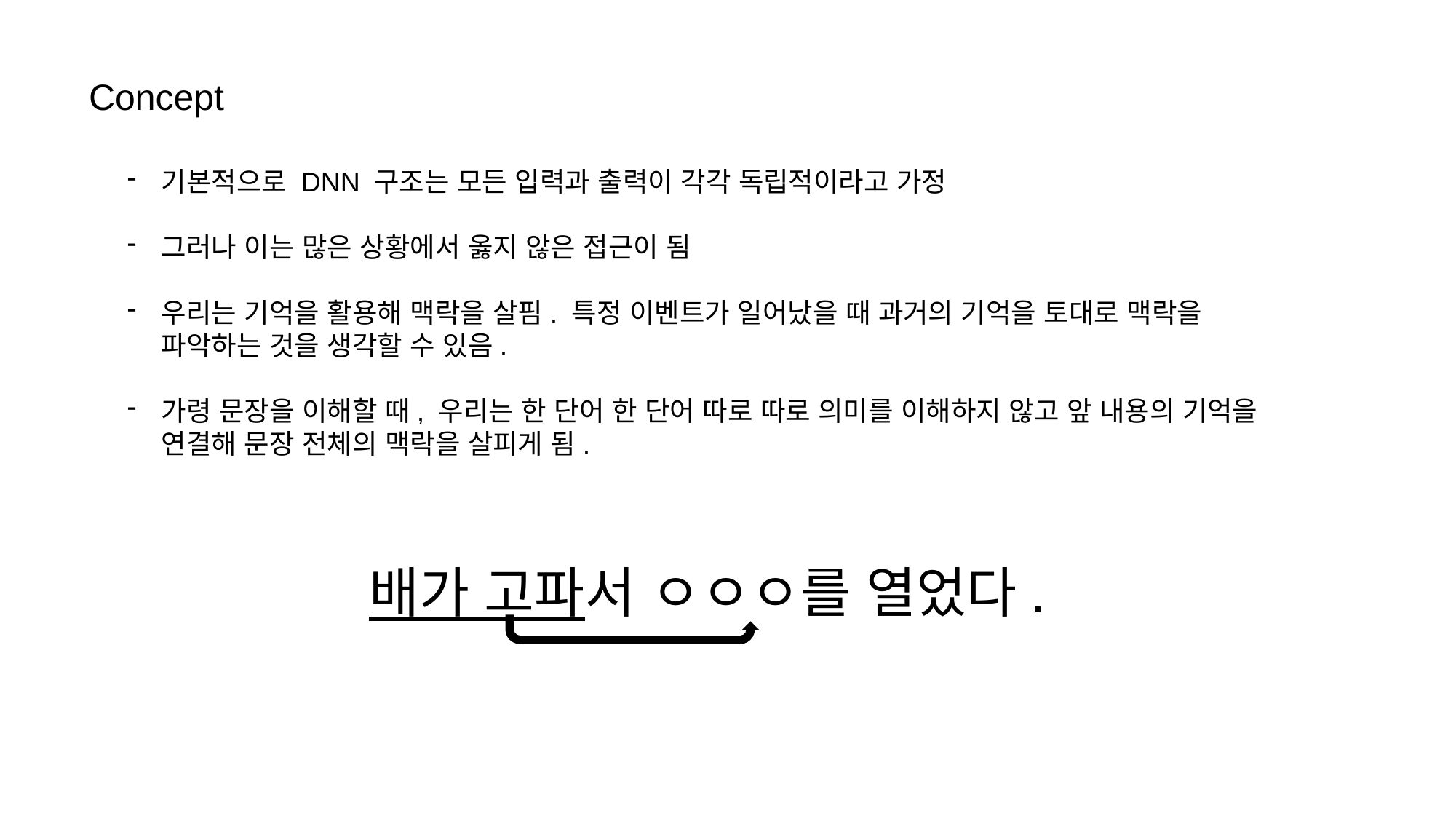

Concept
기본적으로 DNN 구조는 모든 입력과 출력이 각각 독립적이라고 가정

그러나 이는 많은 상황에서 옳지 않은 접근이 됨

우리는 기억을 활용해 맥락을 살핌. 특정 이벤트가 일어났을 때 과거의 기억을 토대로 맥락을 파악하는 것을 생각할 수 있음.

가령 문장을 이해할 때, 우리는 한 단어 한 단어 따로 따로 의미를 이해하지 않고 앞 내용의 기억을 연결해 문장 전체의 맥락을 살피게 됨.

배가 고파서 ㅇㅇㅇ를 열었다.